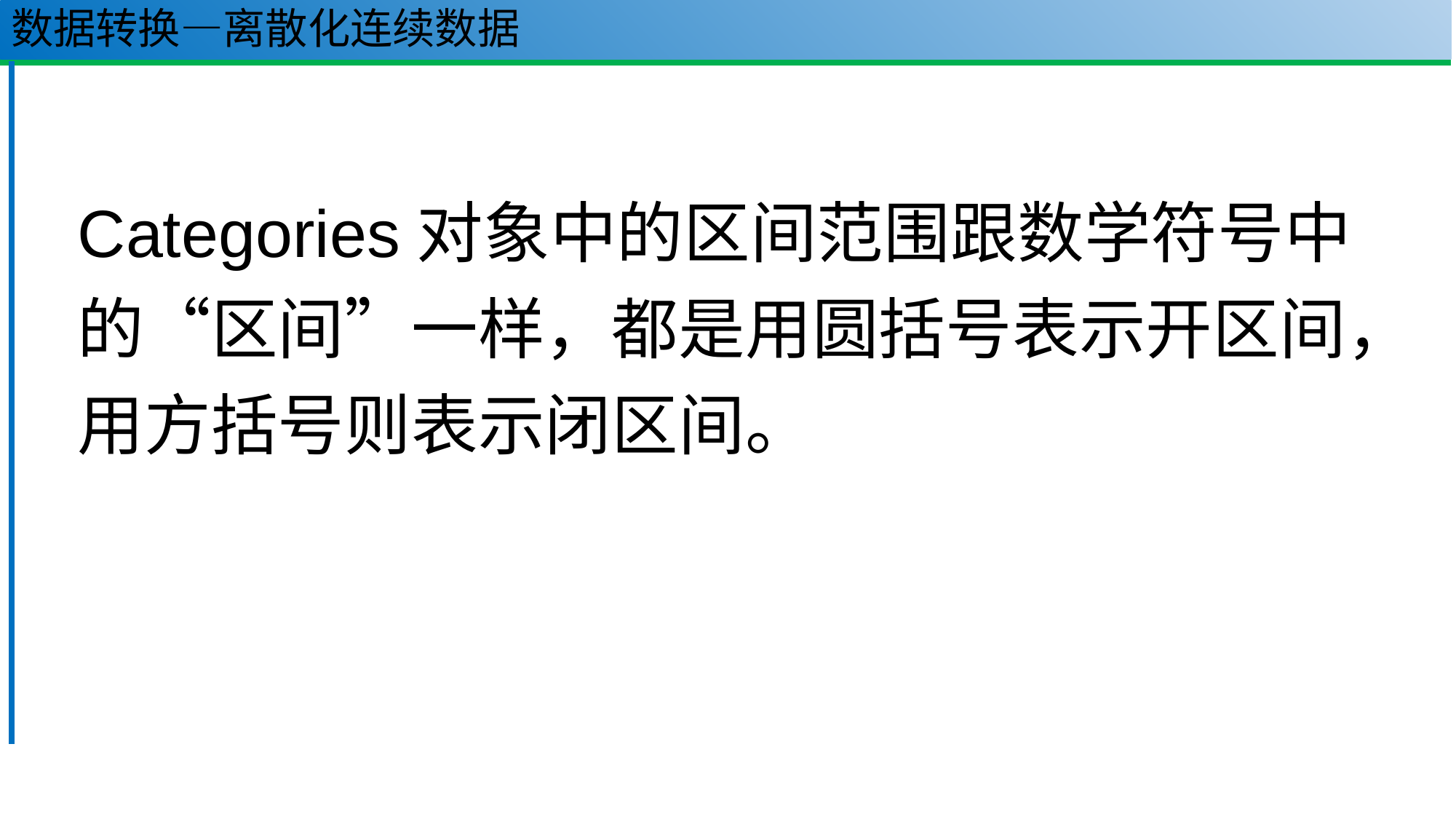

# 数据转换—离散化连续数据
Categories对象中的区间范围跟数学符号中的“区间”一样，都是用圆括号表示开区间，用方括号则表示闭区间。